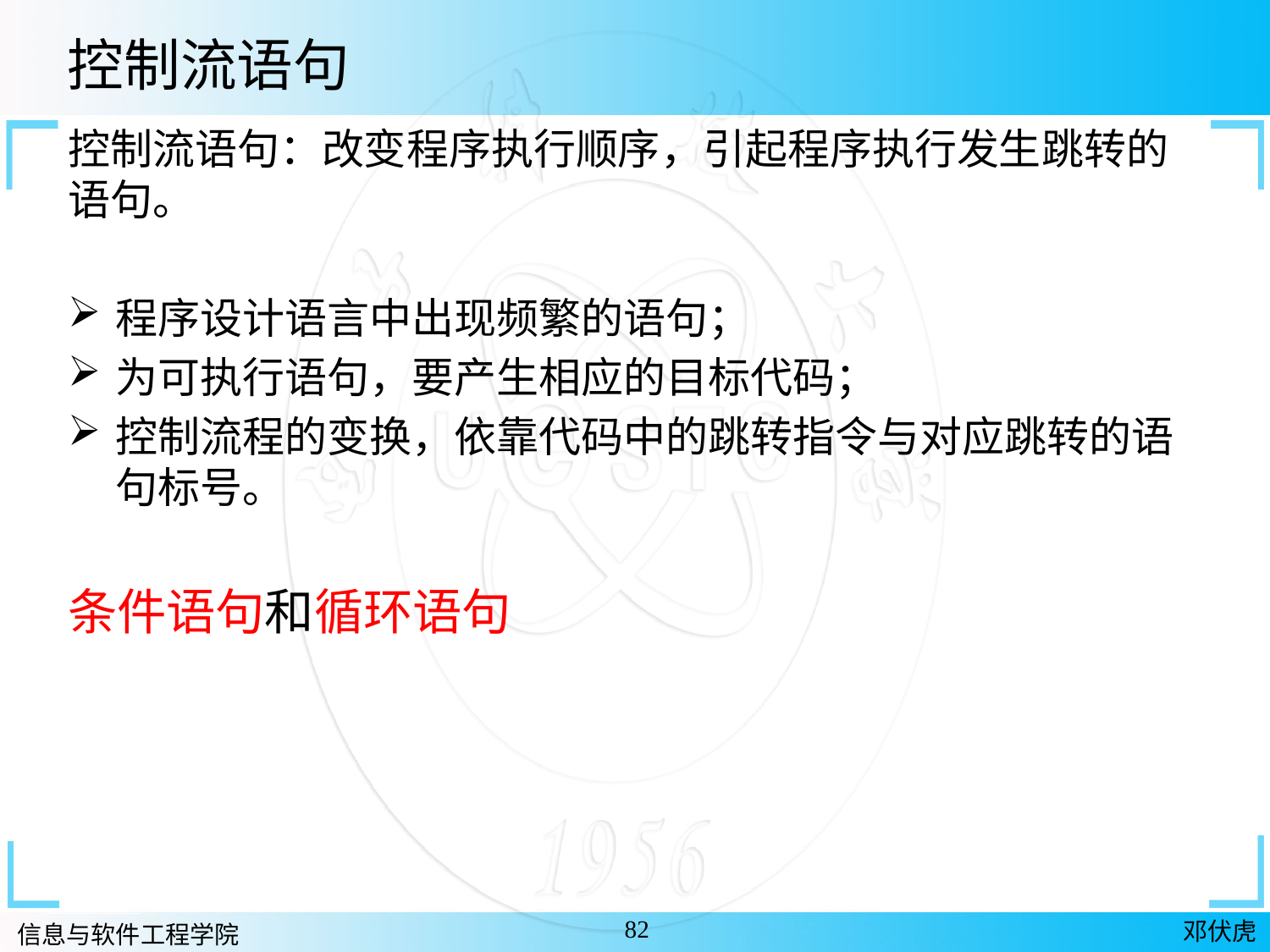

控制流语句
控制流语句：改变程序执行顺序，引起程序执行发生跳转的语句。

程序设计语言中出现频繁的语句；
为可执行语句，要产生相应的目标代码；
控制流程的变换，依靠代码中的跳转指令与对应跳转的语句标号。

条件语句和循环语句
82
邓伏虎
信息与软件工程学院